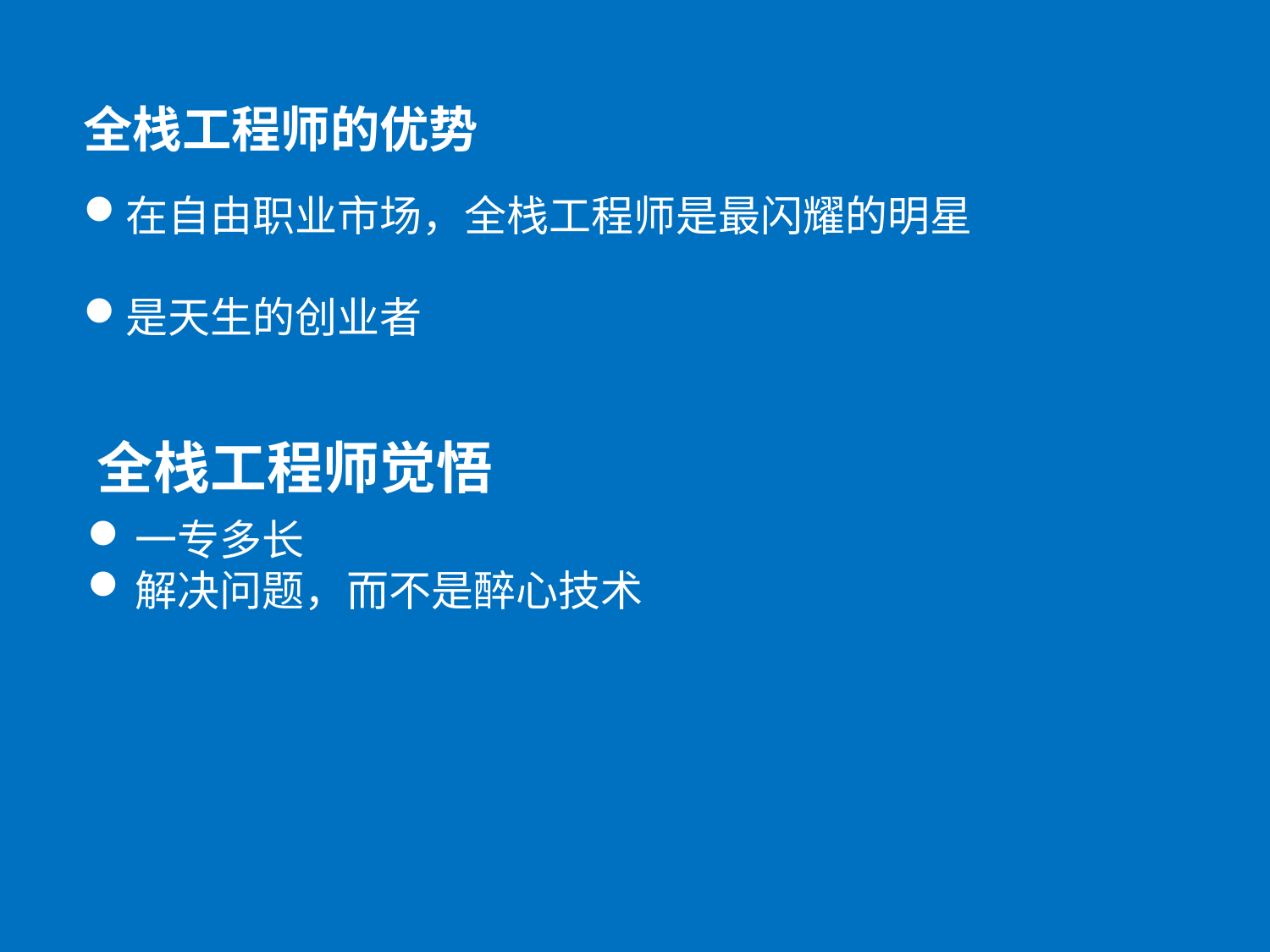

全栈工程师的优势
在自由职业市场，全栈工程师是最闪耀的明星

是天生的创业者
全栈工程师觉悟
一专多长
解决问题，而不是醉心技术